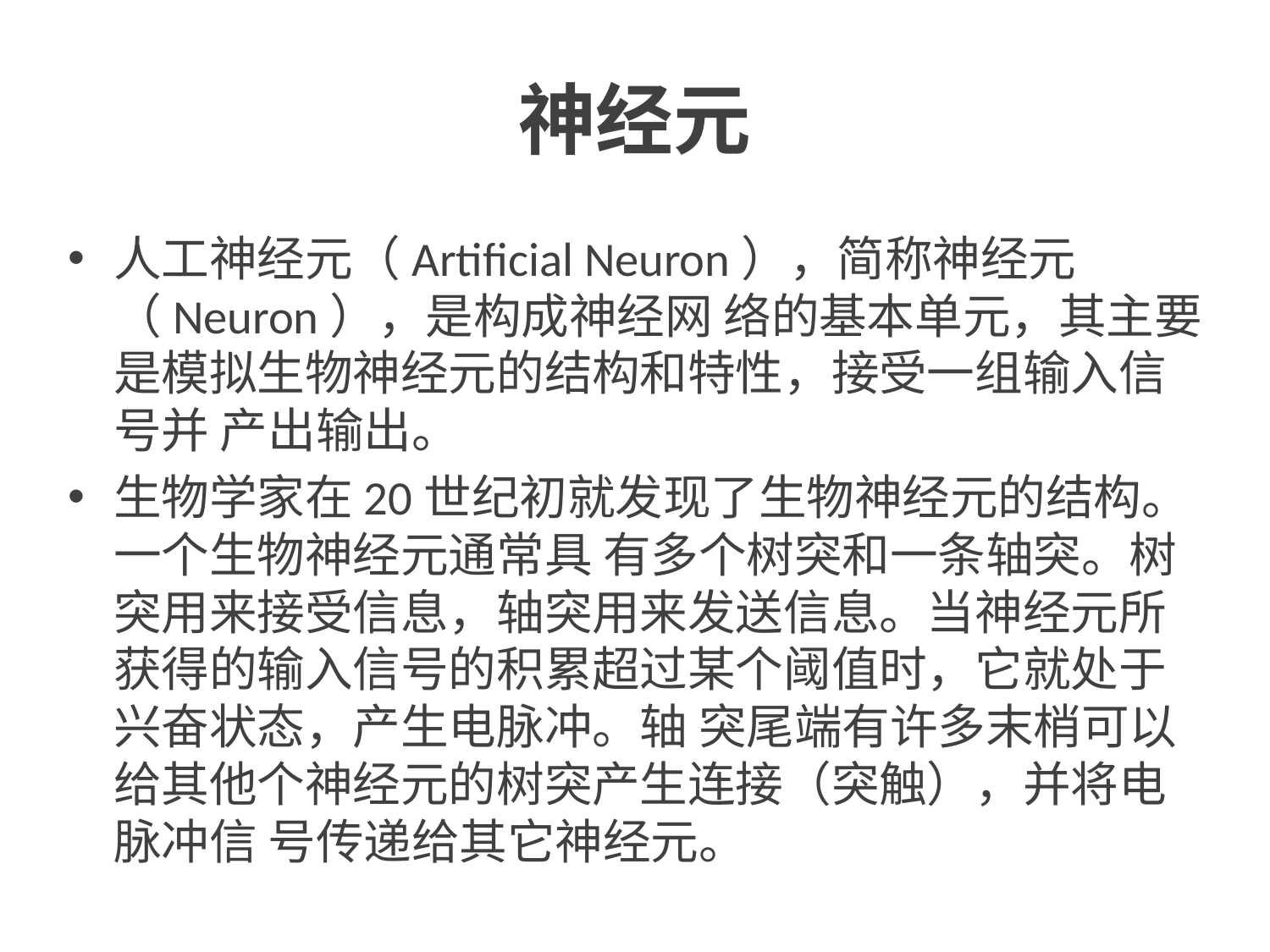

# 神经元
人工神经元（Artiﬁcial Neuron），简称神经元（Neuron），是构成神经网 络的基本单元，其主要是模拟生物神经元的结构和特性，接受一组输入信号并 产出输出。
生物学家在20世纪初就发现了生物神经元的结构。一个生物神经元通常具 有多个树突和一条轴突。树突用来接受信息，轴突用来发送信息。当神经元所 获得的输入信号的积累超过某个阈值时，它就处于兴奋状态，产生电脉冲。轴 突尾端有许多末梢可以给其他个神经元的树突产生连接（突触），并将电脉冲信 号传递给其它神经元。